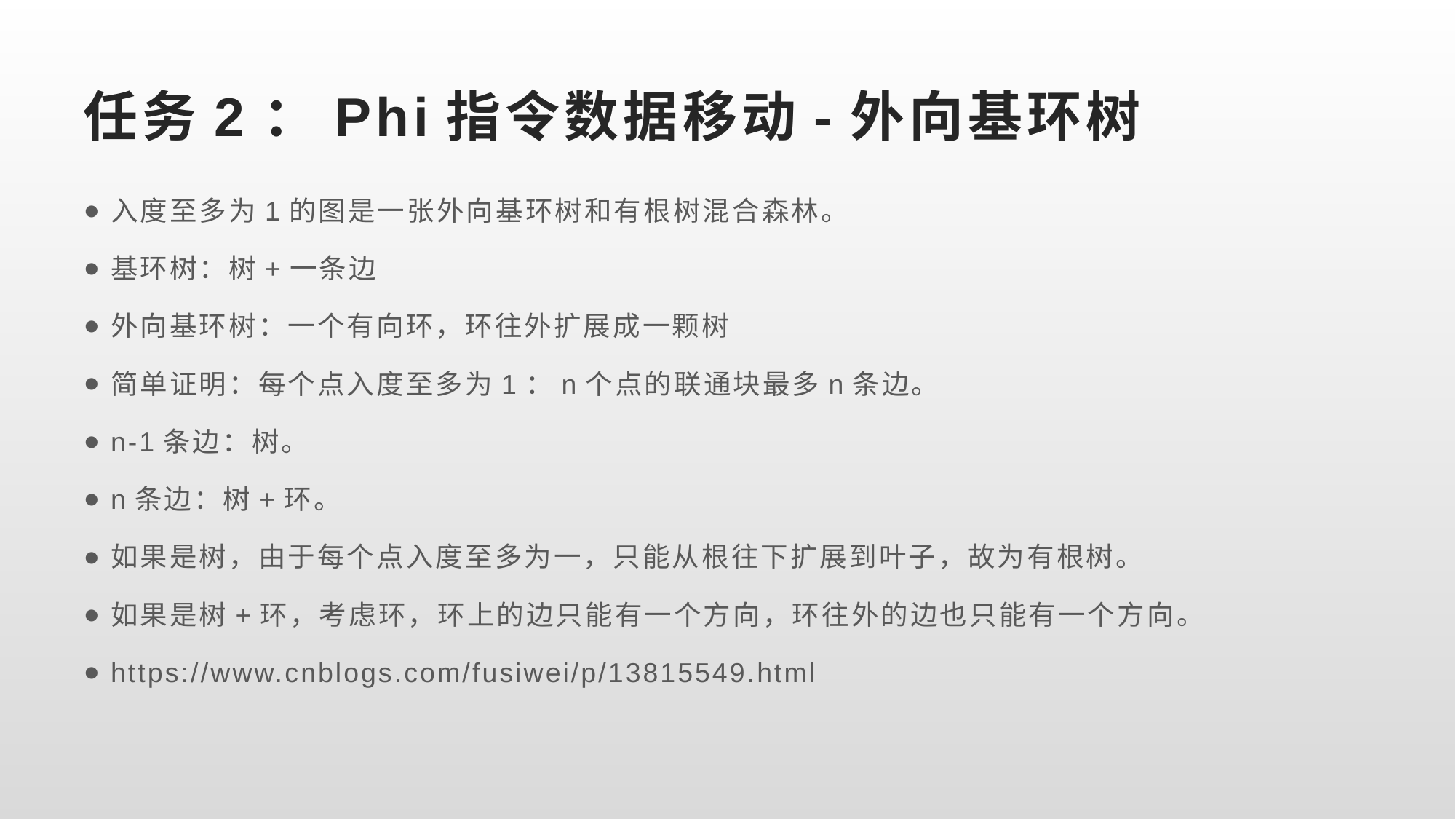

# 任务2：Phi指令数据移动-外向基环树
入度至多为1的图是一张外向基环树和有根树混合森林。
基环树：树+一条边
外向基环树：一个有向环，环往外扩展成一颗树
简单证明：每个点入度至多为1：n个点的联通块最多n条边。
n-1条边：树。
n条边：树+环。
如果是树，由于每个点入度至多为一，只能从根往下扩展到叶子，故为有根树。
如果是树+环，考虑环，环上的边只能有一个方向，环往外的边也只能有一个方向。
https://www.cnblogs.com/fusiwei/p/13815549.html